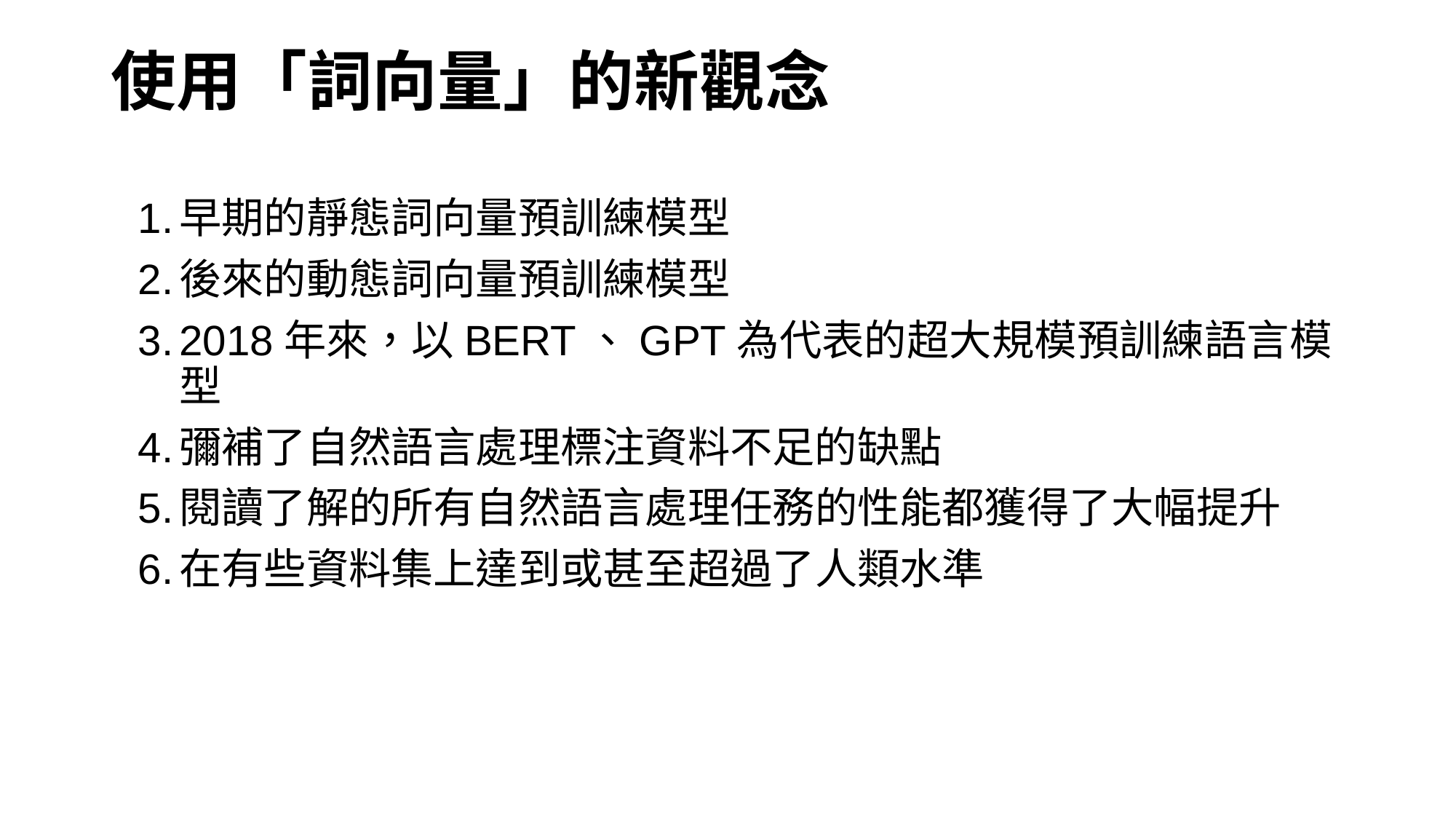

# 使用「詞向量」的新觀念
早期的靜態詞向量預訓練模型
後來的動態詞向量預訓練模型
2018年來，以BERT、GPT為代表的超大規模預訓練語言模型
彌補了自然語言處理標注資料不足的缺點
閱讀了解的所有自然語言處理任務的性能都獲得了大幅提升
在有些資料集上達到或甚至超過了人類水準